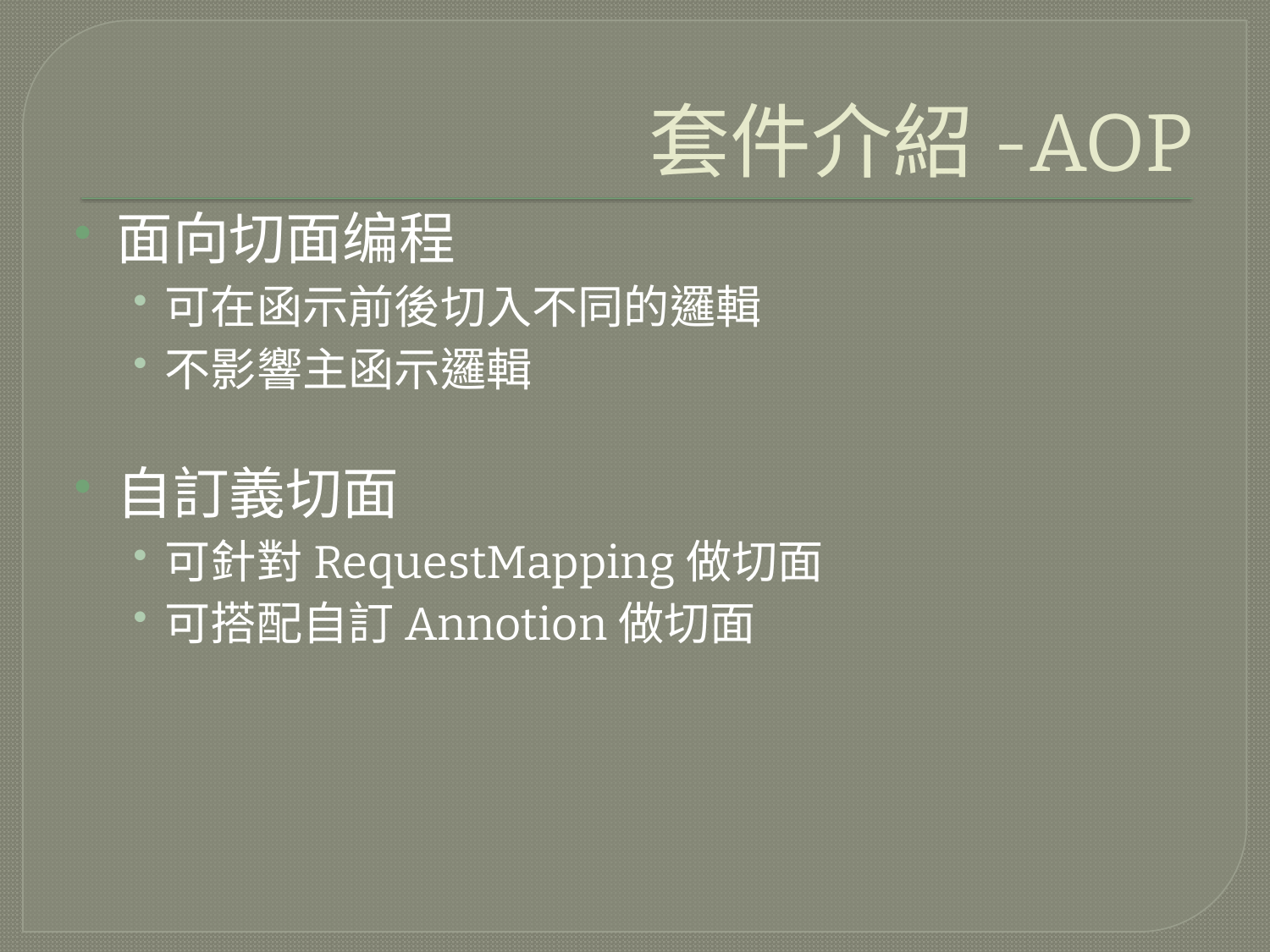

# 套件介紹-AOP
面向切面编程
可在函示前後切入不同的邏輯
不影響主函示邏輯

自訂義切面
可針對RequestMapping做切面
可搭配自訂Annotion做切面